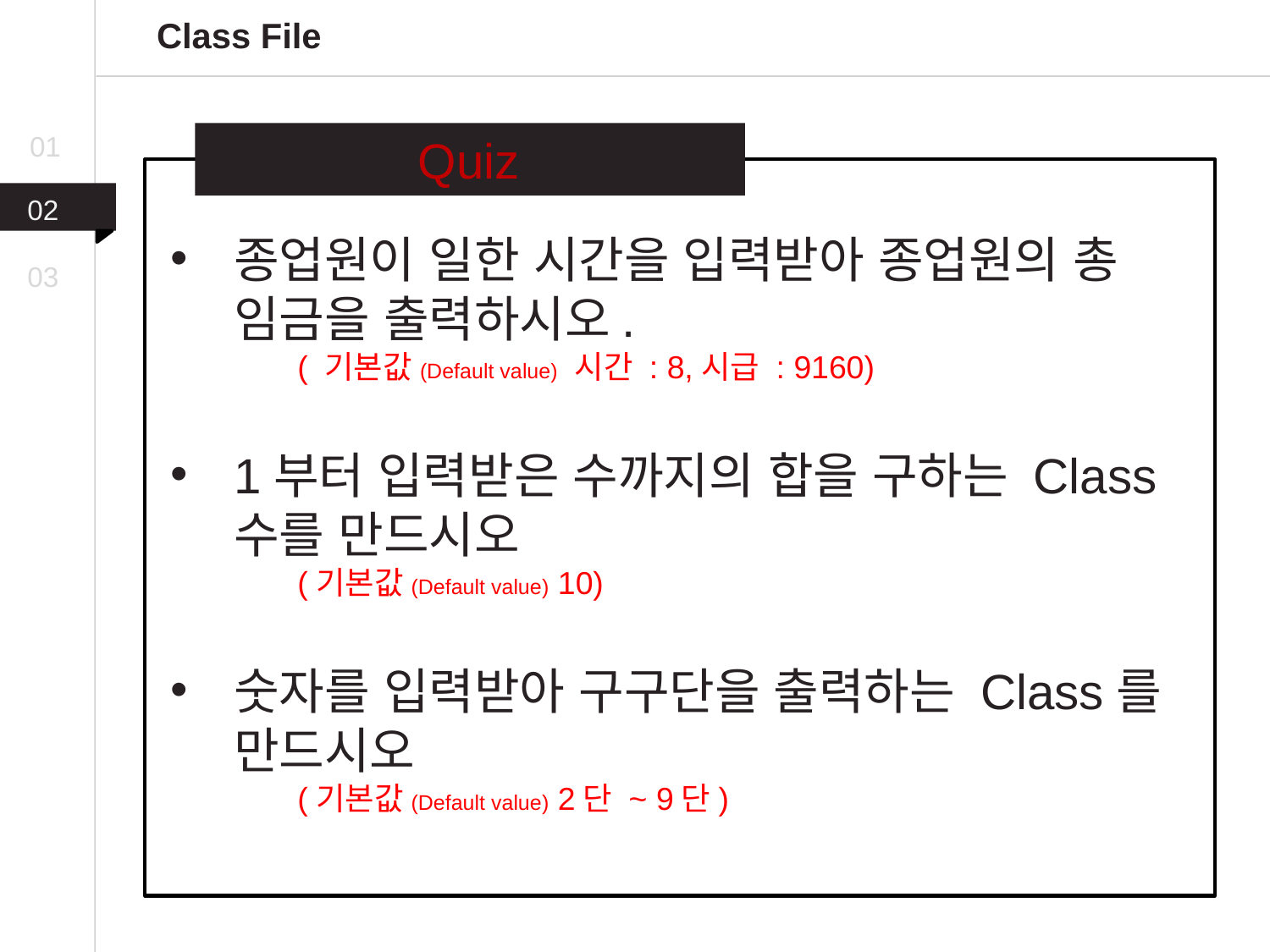

Class File
01
Quiz

02
종업원이 일한 시간을 입력받아 종업원의 총 임금을 출력하시오.
	( 기본값(Default value) 시간 : 8,시급 : 9160)

1부터 입력받은 수까지의 합을 구하는 Class수를 만드시오
	(기본값(Default value) 10)

숫자를 입력받아 구구단을 출력하는 Class를 만드시오
	(기본값(Default value) 2단 ~ 9단)

03